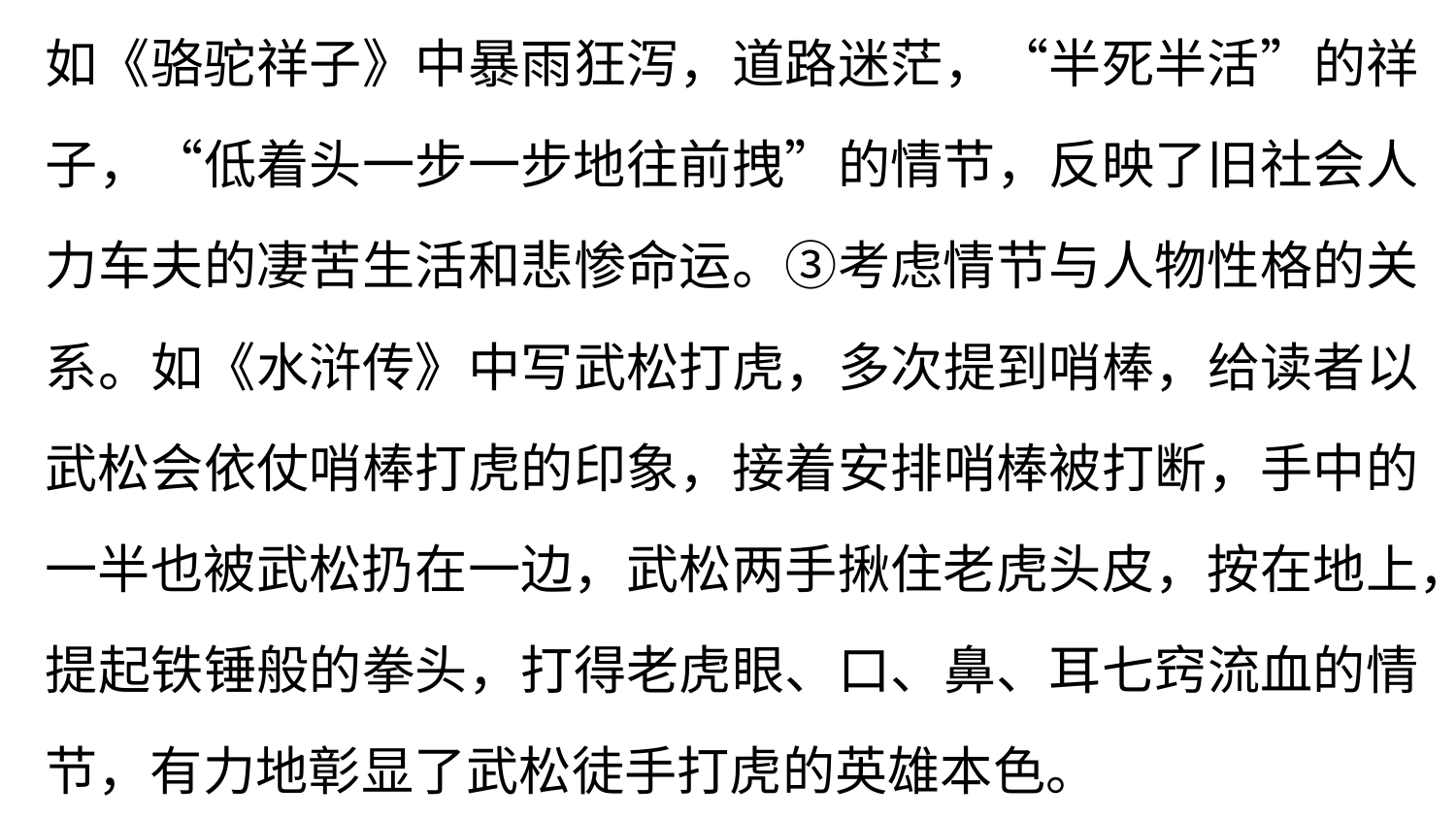

如《骆驼祥子》中暴雨狂泻，道路迷茫，“半死半活”的祥子，“低着头一步一步地往前拽”的情节，反映了旧社会人力车夫的凄苦生活和悲惨命运。③考虑情节与人物性格的关系。如《水浒传》中写武松打虎，多次提到哨棒，给读者以武松会依仗哨棒打虎的印象，接着安排哨棒被打断，手中的一半也被武松扔在一边，武松两手揪住老虎头皮，按在地上，提起铁锤般的拳头，打得老虎眼、口、鼻、耳七窍流血的情节，有力地彰显了武松徒手打虎的英雄本色。